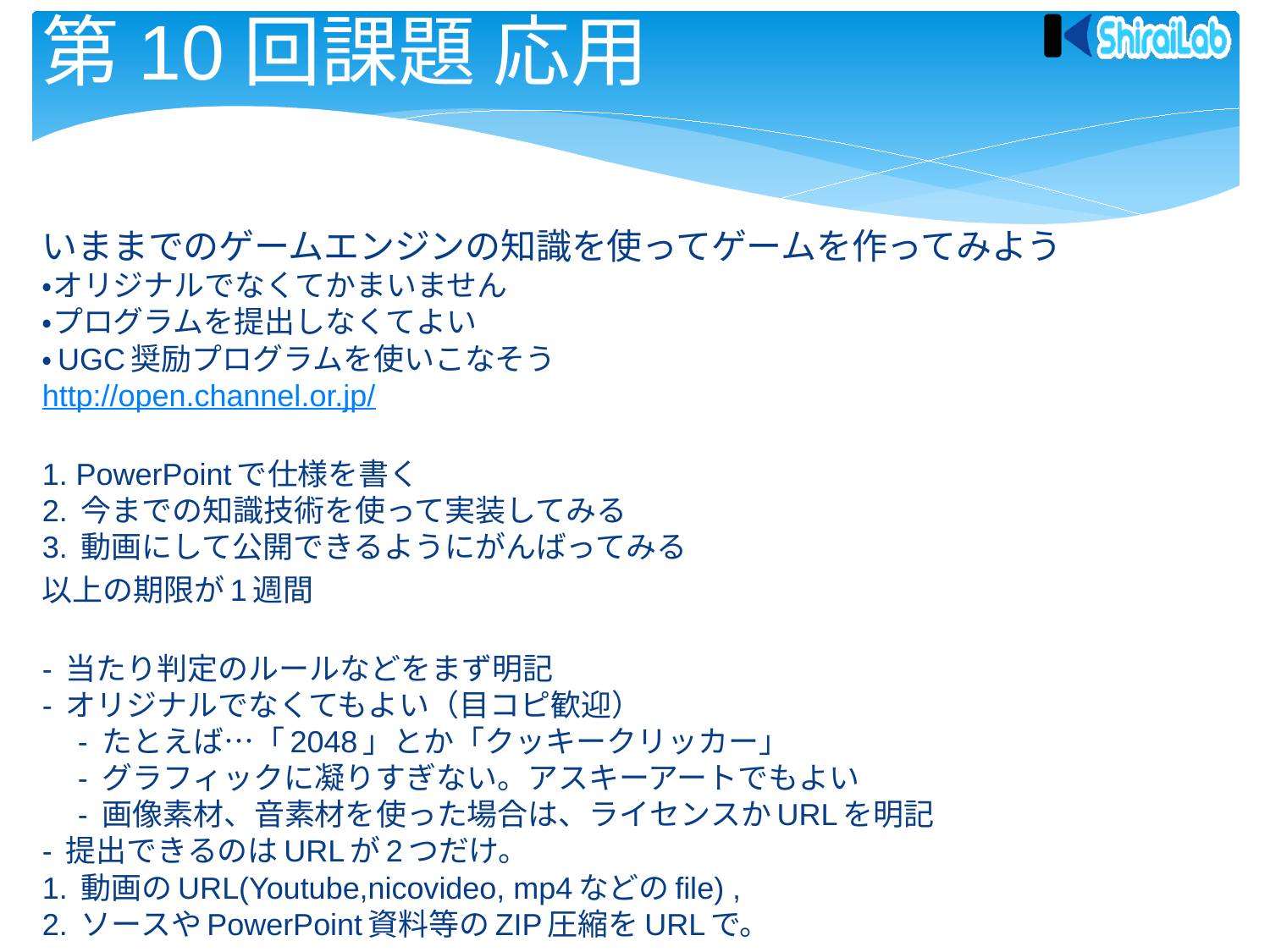

# 第10回課題 応用
いままでのゲームエンジンの知識を使ってゲームを作ってみよう
・オリジナルでなくてかまいません
・プログラムを提出しなくてよい
・UGC奨励プログラムを使いこなそう
http://open.channel.or.jp/
1. PowerPointで仕様を書く
2. 今までの知識技術を使って実装してみる
3. 動画にして公開できるようにがんばってみる
以上の期限が1週間
- 当たり判定のルールなどをまず明記
- オリジナルでなくてもよい（目コピ歓迎）
　- たとえば…「2048」とか「クッキークリッカー」
　- グラフィックに凝りすぎない。アスキーアートでもよい
　- 画像素材、音素材を使った場合は、ライセンスかURLを明記
- 提出できるのはURLが2つだけ。
1. 動画のURL(Youtube,nicovideo, mp4などのfile) , 
2. ソースやPowerPoint資料等のZIP圧縮をURLで。